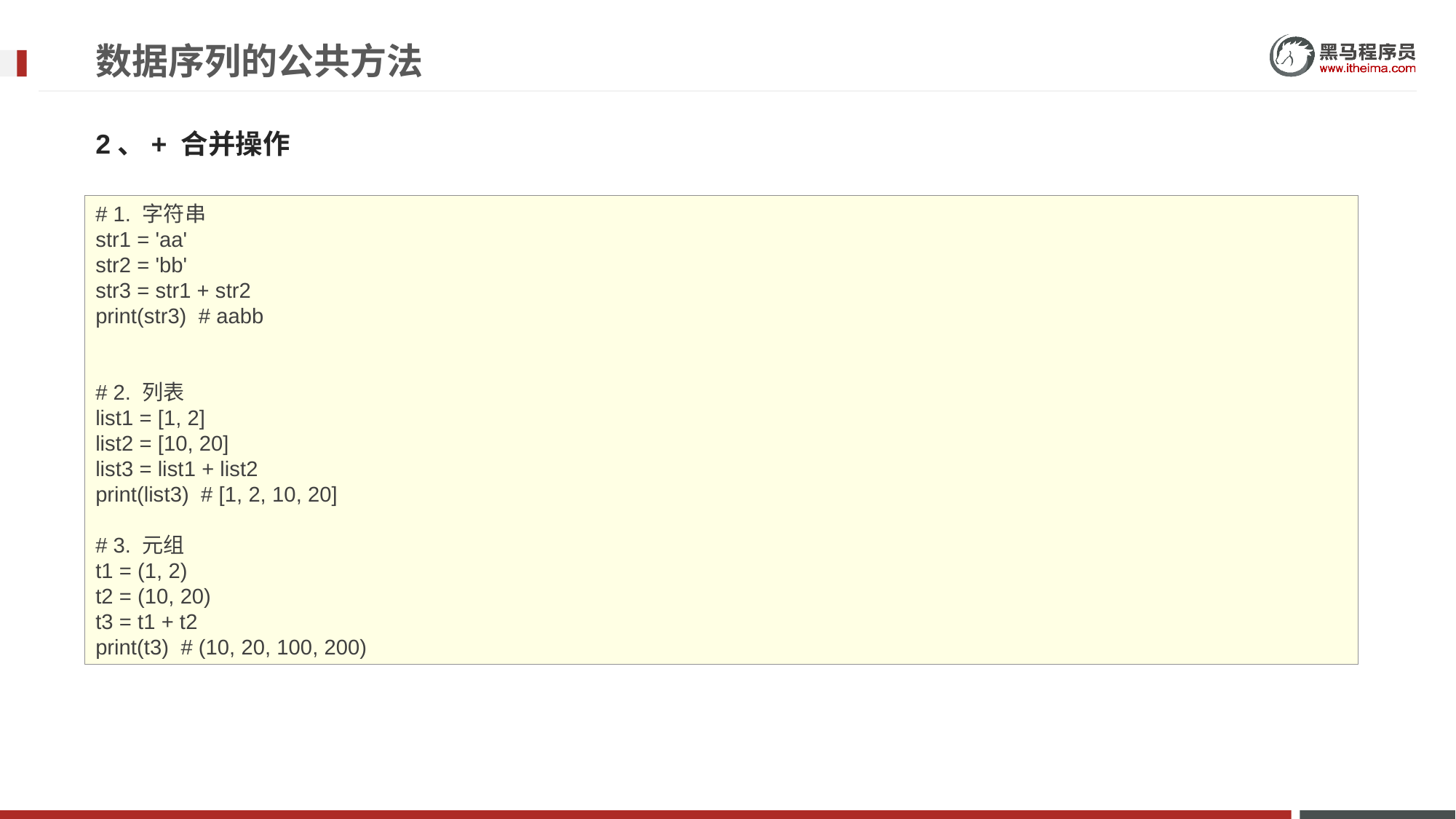

# 数据序列的公共方法
2、+ 合并操作
# 1. 字符串
str1 = 'aa'
str2 = 'bb'
str3 = str1 + str2
print(str3)  # aabb

# 2. 列表
list1 = [1, 2]
list2 = [10, 20]
list3 = list1 + list2
print(list3)  # [1, 2, 10, 20]

# 3. 元组
t1 = (1, 2)
t2 = (10, 20)
t3 = t1 + t2
print(t3)  # (10, 20, 100, 200)